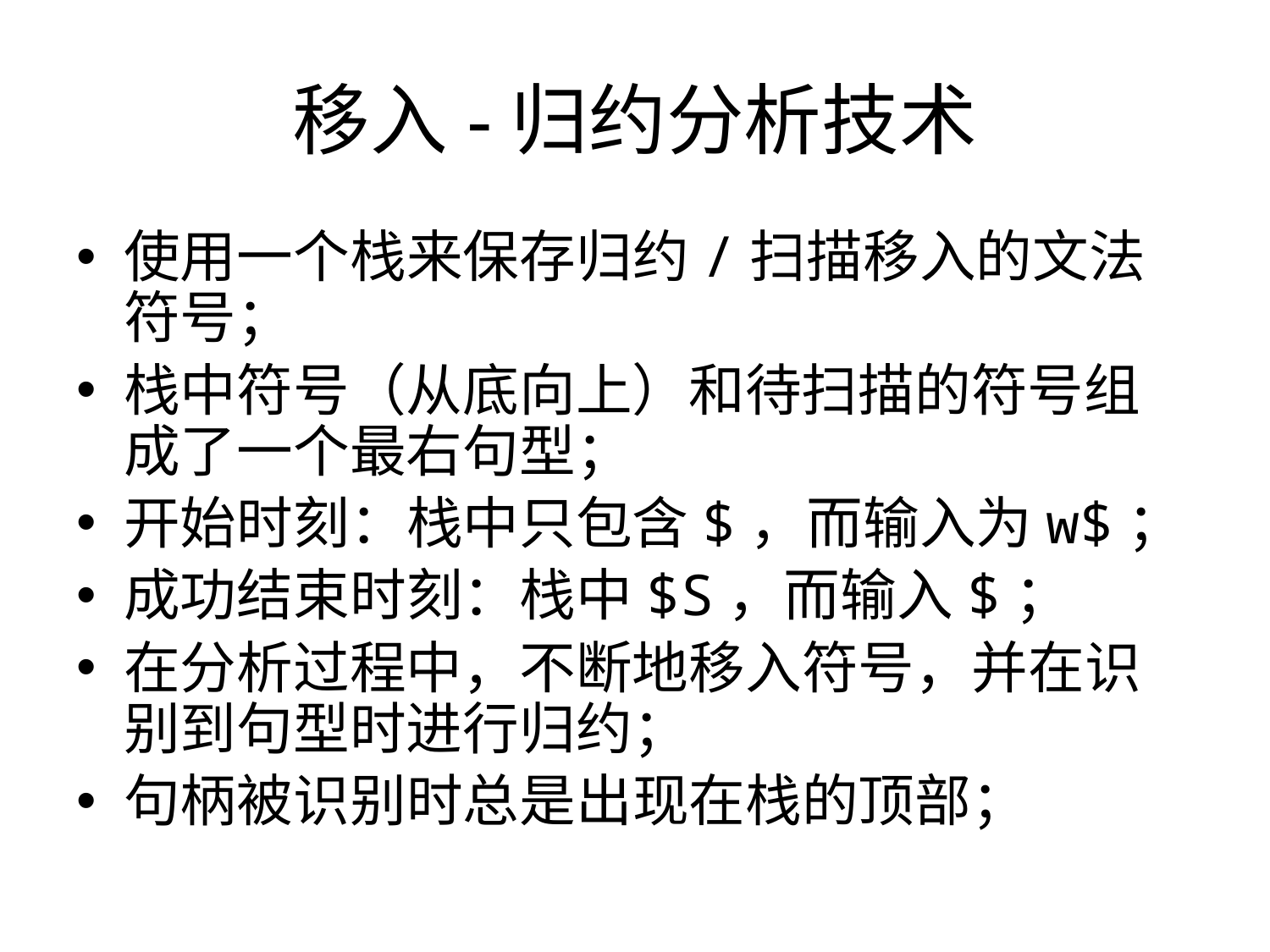

# 移入-归约分析技术
使用一个栈来保存归约/扫描移入的文法符号；
栈中符号（从底向上）和待扫描的符号组成了一个最右句型；
开始时刻：栈中只包含$，而输入为w$；
成功结束时刻：栈中$S，而输入$；
在分析过程中，不断地移入符号，并在识别到句型时进行归约；
句柄被识别时总是出现在栈的顶部；